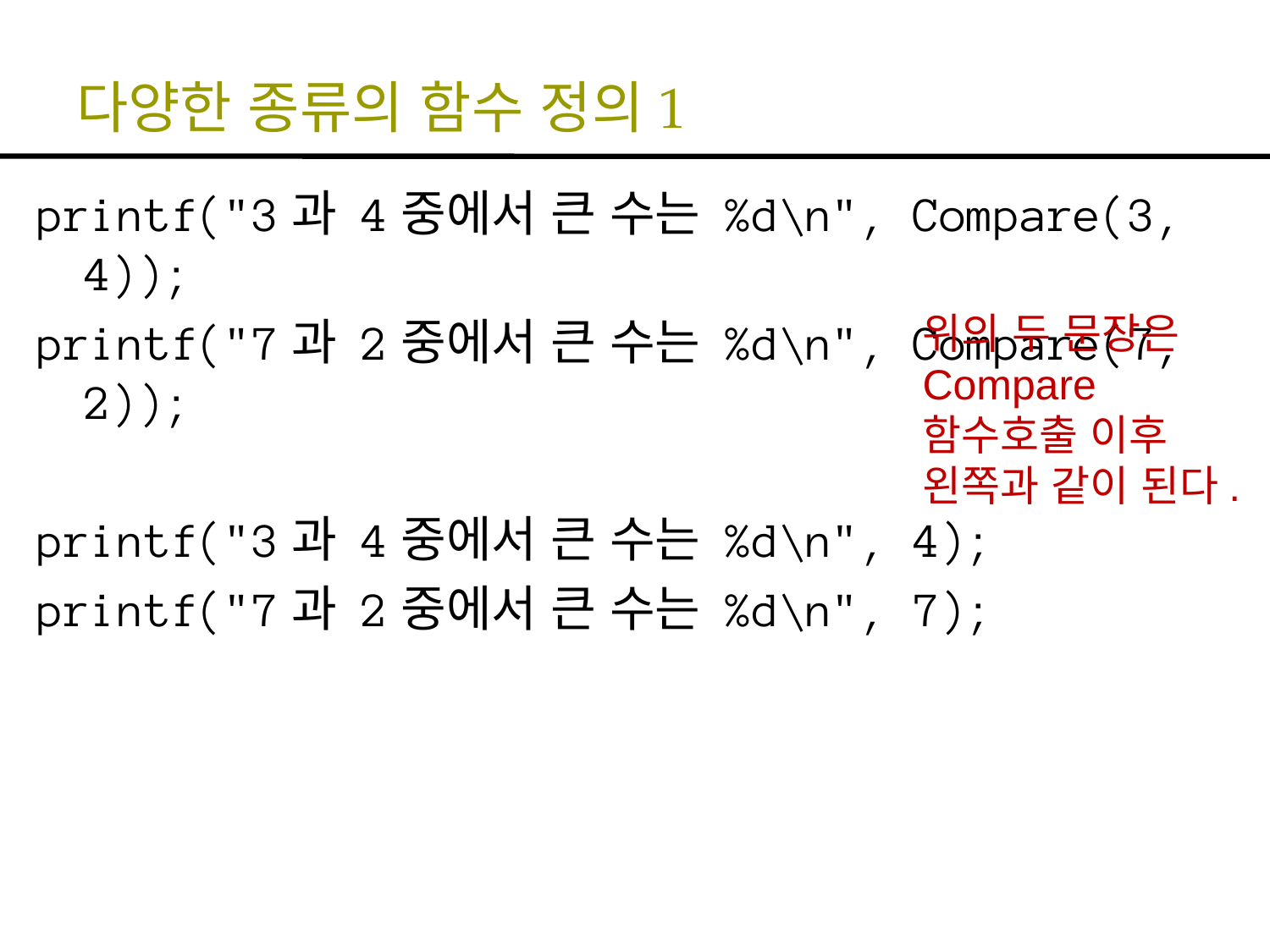

# 다양한 종류의 함수 정의1
printf("3과 4중에서 큰 수는 %d\n", Compare(3, 4));
printf("7과 2중에서 큰 수는 %d\n", Compare(7, 2));

printf("3과 4중에서 큰 수는 %d\n", 4);
printf("7과 2중에서 큰 수는 %d\n", 7);

위의 두 문장은 Compare 함수호출 이후 왼쪽과 같이 된다.